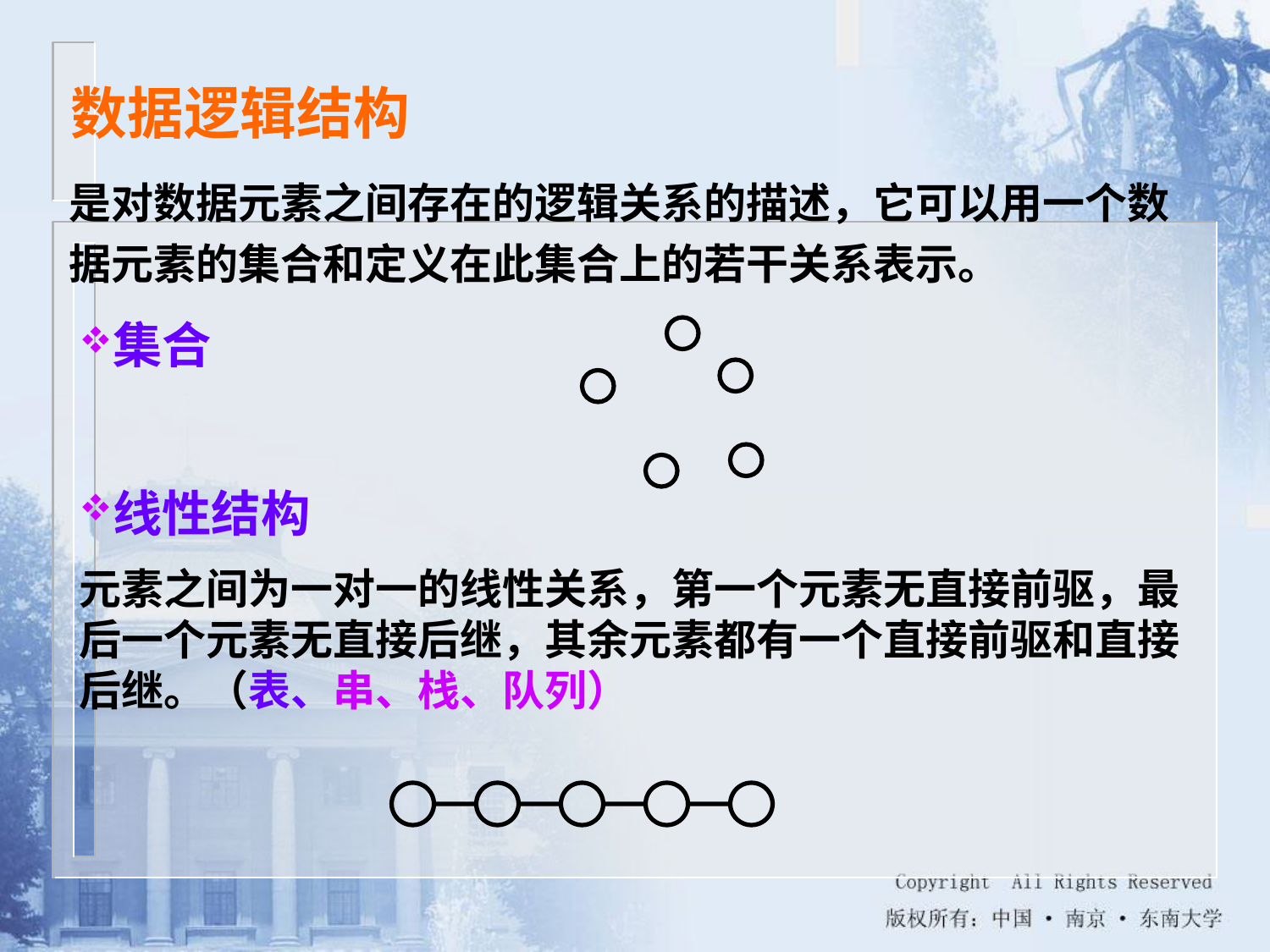

数据逻辑结构
是对数据元素之间存在的逻辑关系的描述，它可以用一个数据元素的集合和定义在此集合上的若干关系表示。
集合

线性结构
元素之间为一对一的线性关系，第一个元素无直接前驱，最后一个元素无直接后继，其余元素都有一个直接前驱和直接后继。（表、串、栈、队列）